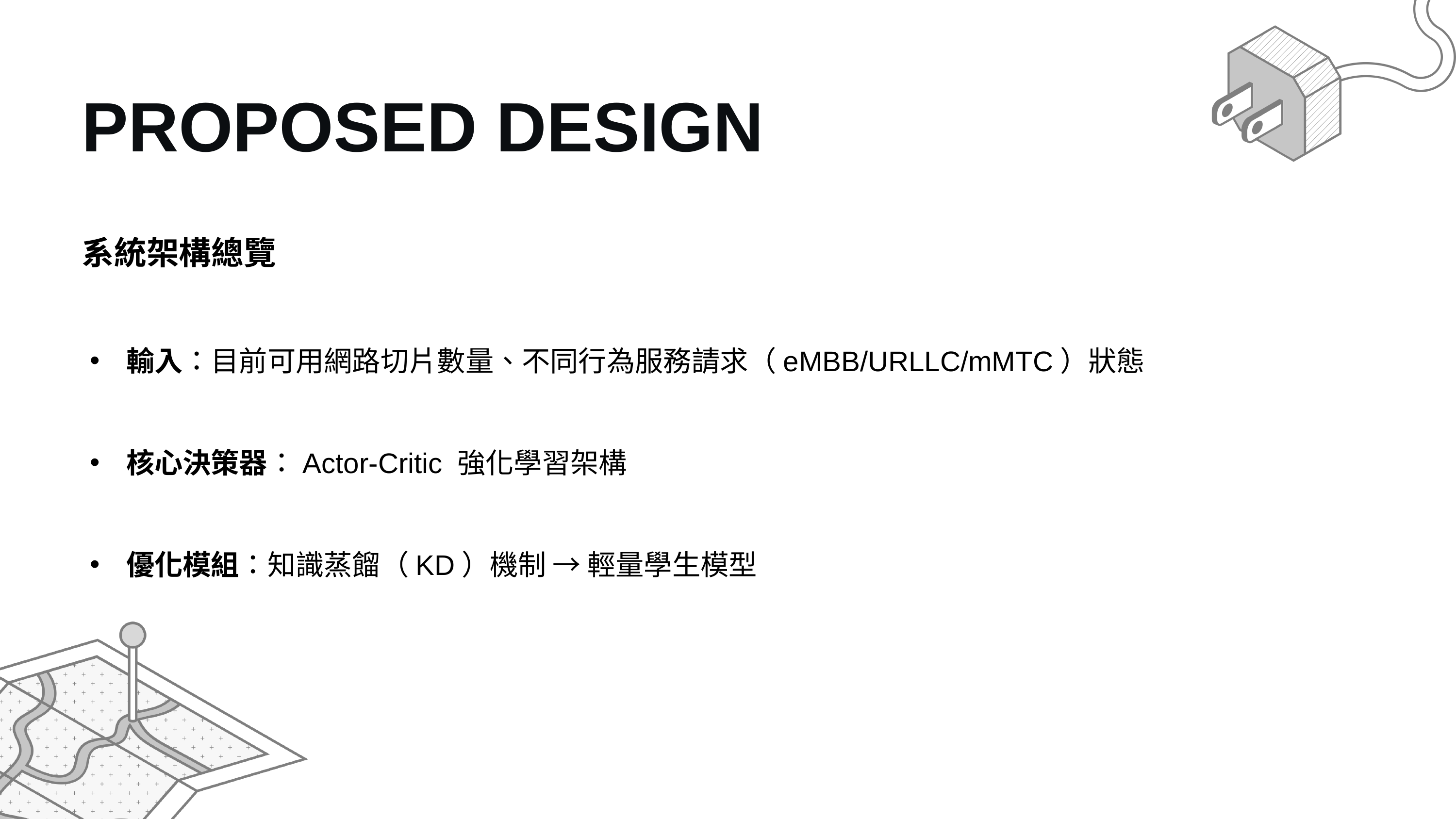

PROPOSED DESIGN
系統架構總覽
輸入：目前可用網路切片數量、不同行為服務請求（eMBB/URLLC/mMTC）狀態
核心決策器：Actor-Critic 強化學習架構
優化模組：知識蒸餾（KD）機制 → 輕量學生模型